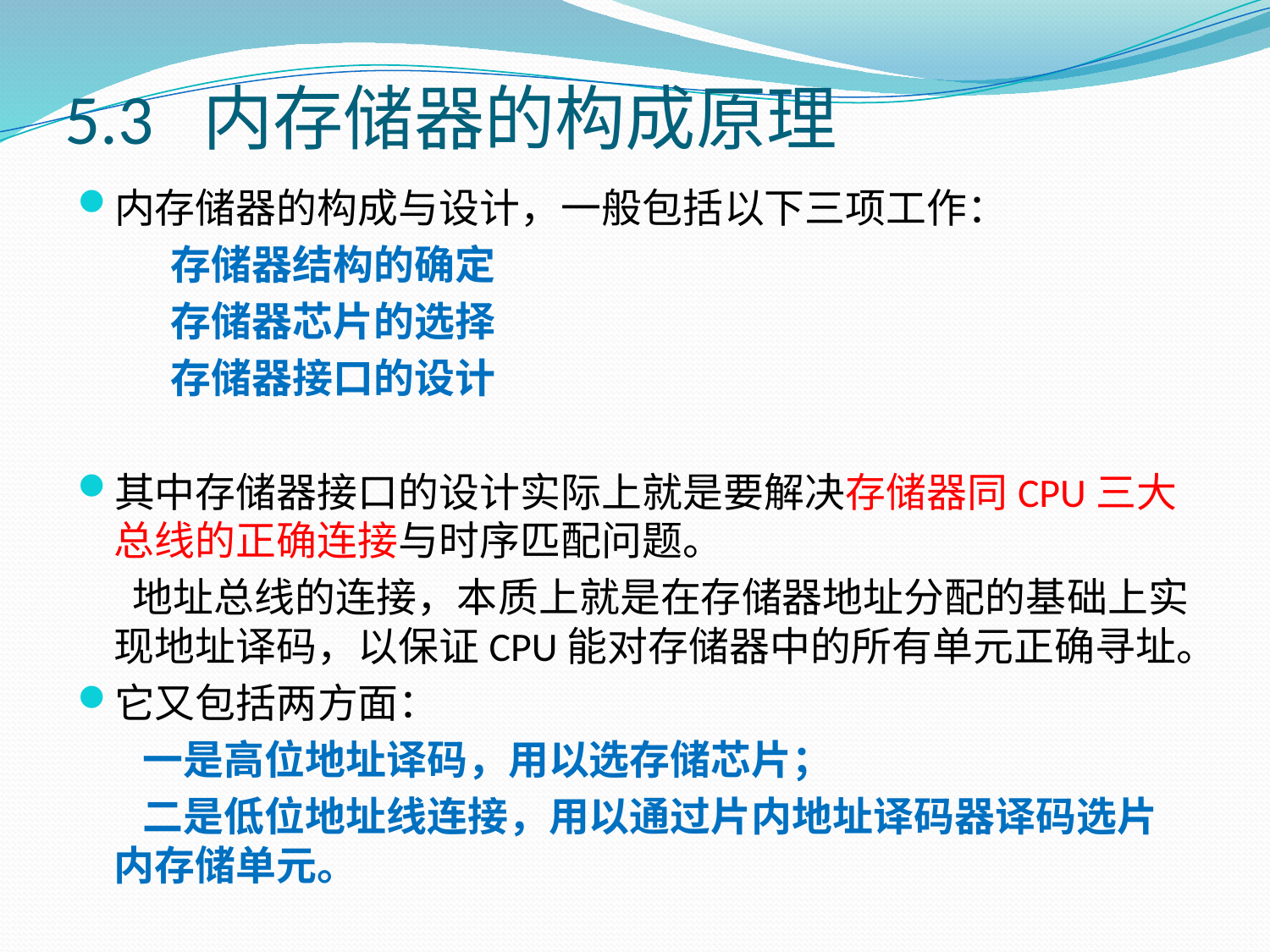

# 5.3  内存储器的构成原理
内存储器的构成与设计，一般包括以下三项工作：
         存储器结构的确定
         存储器芯片的选择
         存储器接口的设计

其中存储器接口的设计实际上就是要解决存储器同CPU三大总线的正确连接与时序匹配问题。
     地址总线的连接，本质上就是在存储器地址分配的基础上实现地址译码，以保证CPU能对存储器中的所有单元正确寻址。
它又包括两方面：
      一是高位地址译码，用以选存储芯片；
      二是低位地址线连接，用以通过片内地址译码器译码选片内存储单元。